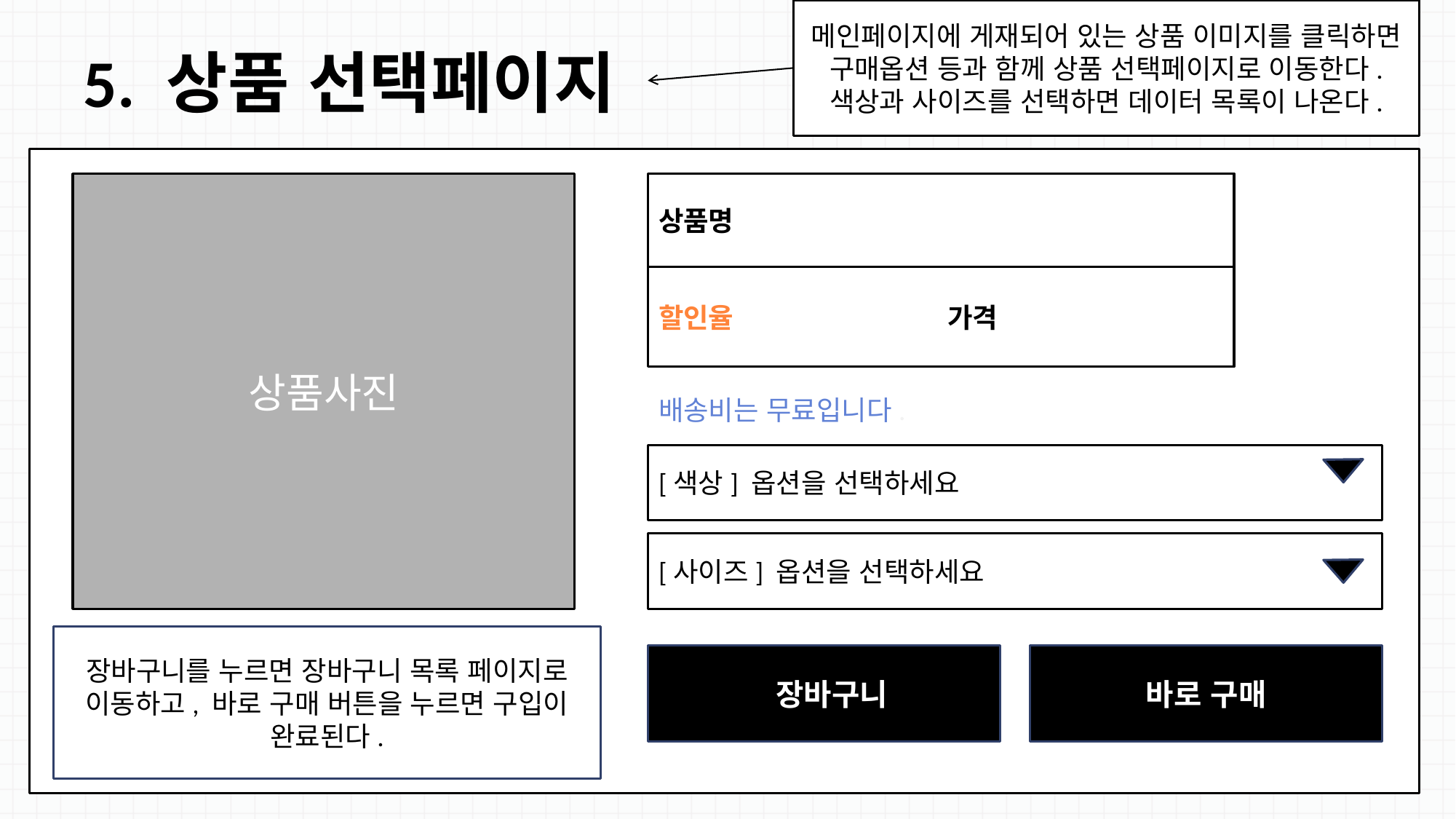

메인페이지에 게재되어 있는 상품 이미지를 클릭하면 구매옵션 등과 함께 상품 선택페이지로 이동한다. 색상과 사이즈를 선택하면 데이터 목록이 나온다.
# 5. 상품 선택페이지

상품사진
상품명
할인율                            가격
배송비는 무료입니다.
[색상] 옵션을 선택하세요

[사이즈] 옵션을 선택하세요

장바구니를 누르면 장바구니 목록 페이지로 이동하고, 바로 구매 버튼을 누르면 구입이 완료된다.
 장바구니
바로 구매